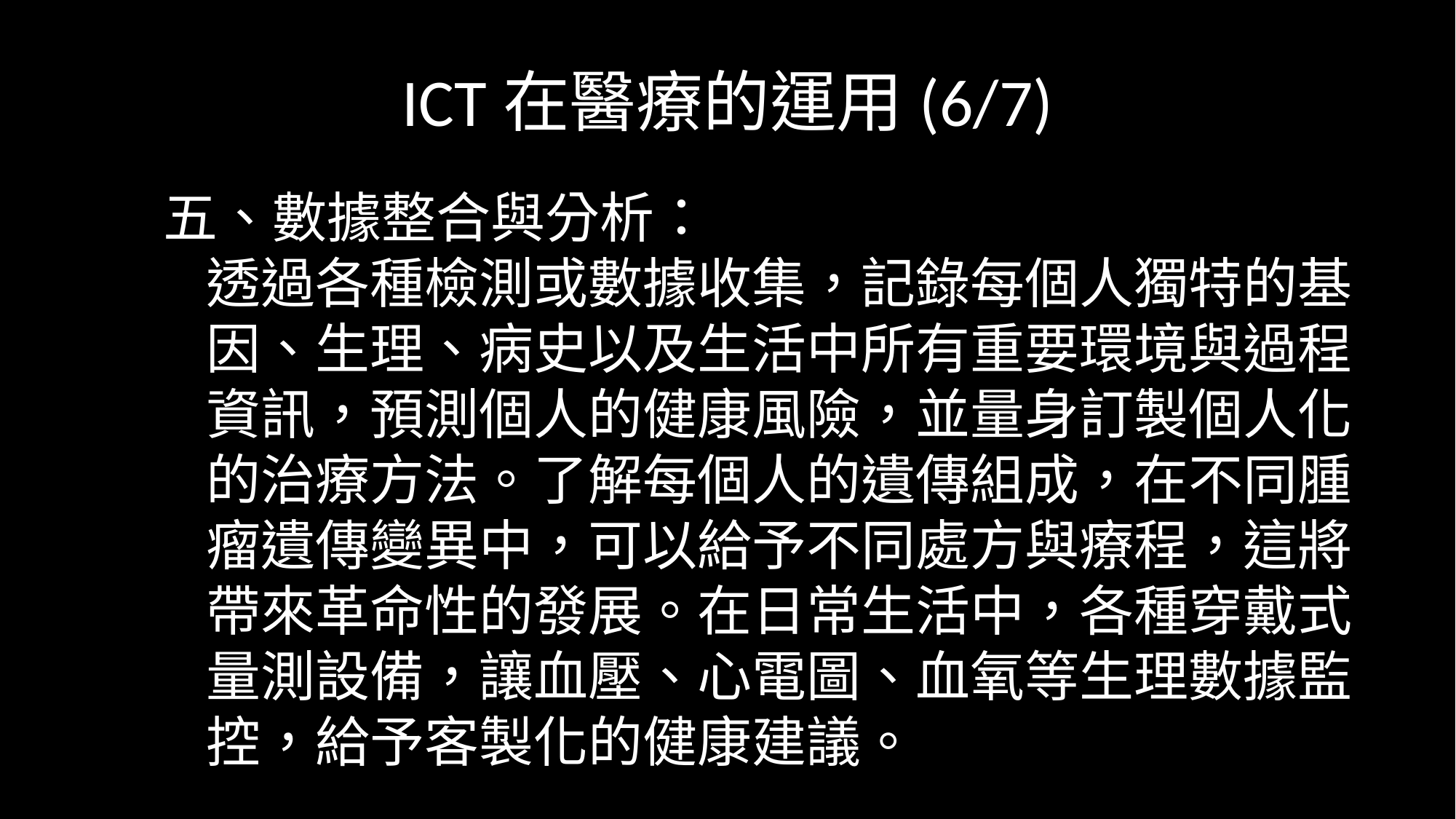

# ICT在醫療的運用(6/7)
五、數據整合與分析：
透過各種檢測或數據收集，記錄每個人獨特的基因、生理、病史以及生活中所有重要環境與過程資訊，預測個人的健康風險，並量身訂製個人化的治療方法。了解每個人的遺傳組成，在不同腫瘤遺傳變異中，可以給予不同處方與療程，這將帶來革命性的發展。在日常生活中，各種穿戴式量測設備，讓血壓、心電圖、血氧等生理數據監控，給予客製化的健康建議。